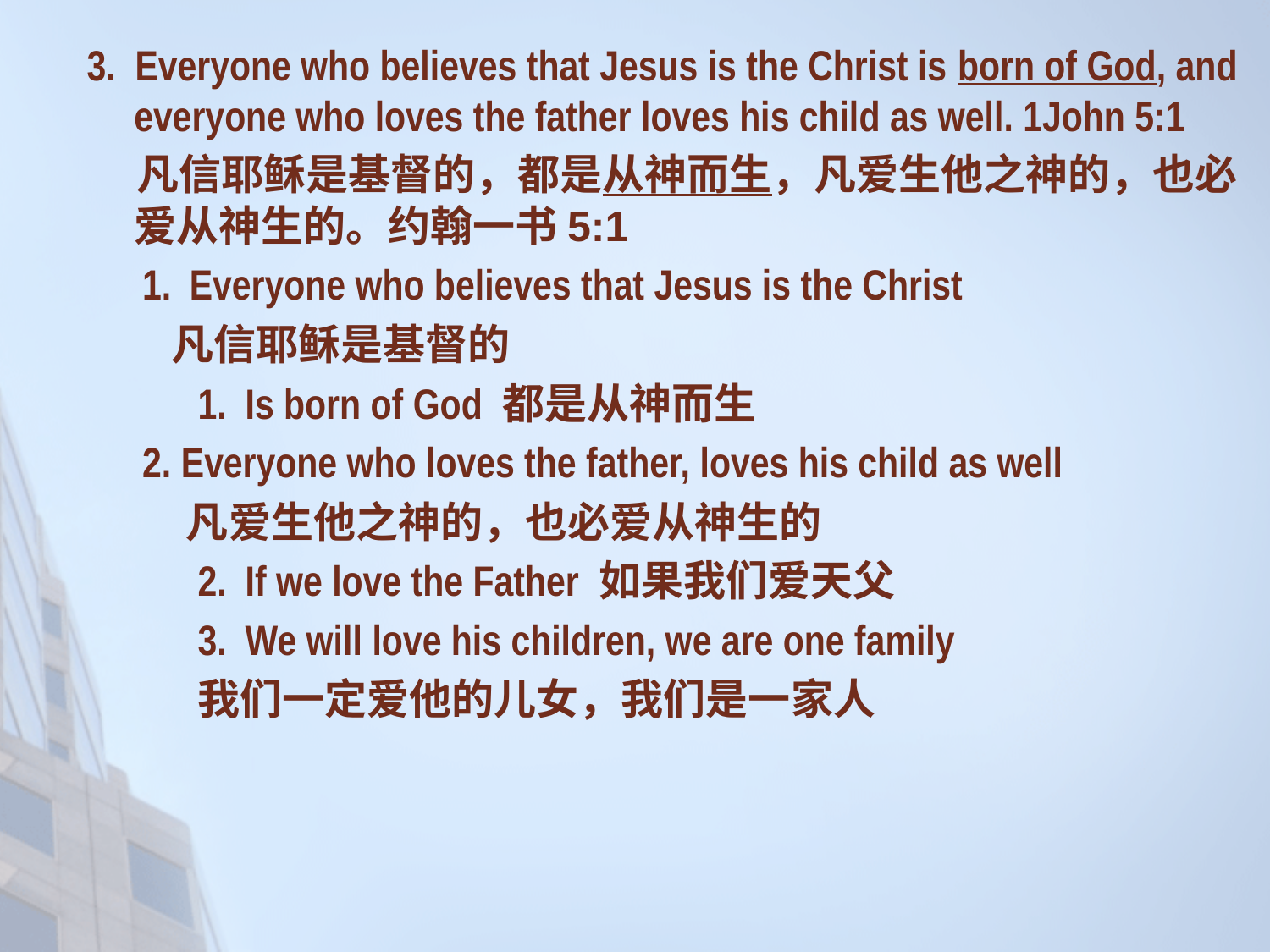

3.  Everyone who believes that Jesus is the Christ is born of God, and everyone who loves the father loves his child as well. 1John 5:1
凡信耶稣是基督的，都是从神而生，凡爱生他之神的，也必爱从神生的。约翰一书5:1
Everyone who believes that Jesus is the Christ
  凡信耶稣是基督的
Is born of God 都是从神而生
2. Everyone who loves the father, loves his child as well
凡爱生他之神的，也必爱从神生的
If we love the Father 如果我们爱天父
We will love his children, we are one family
我们一定爱他的儿女，我们是一家人